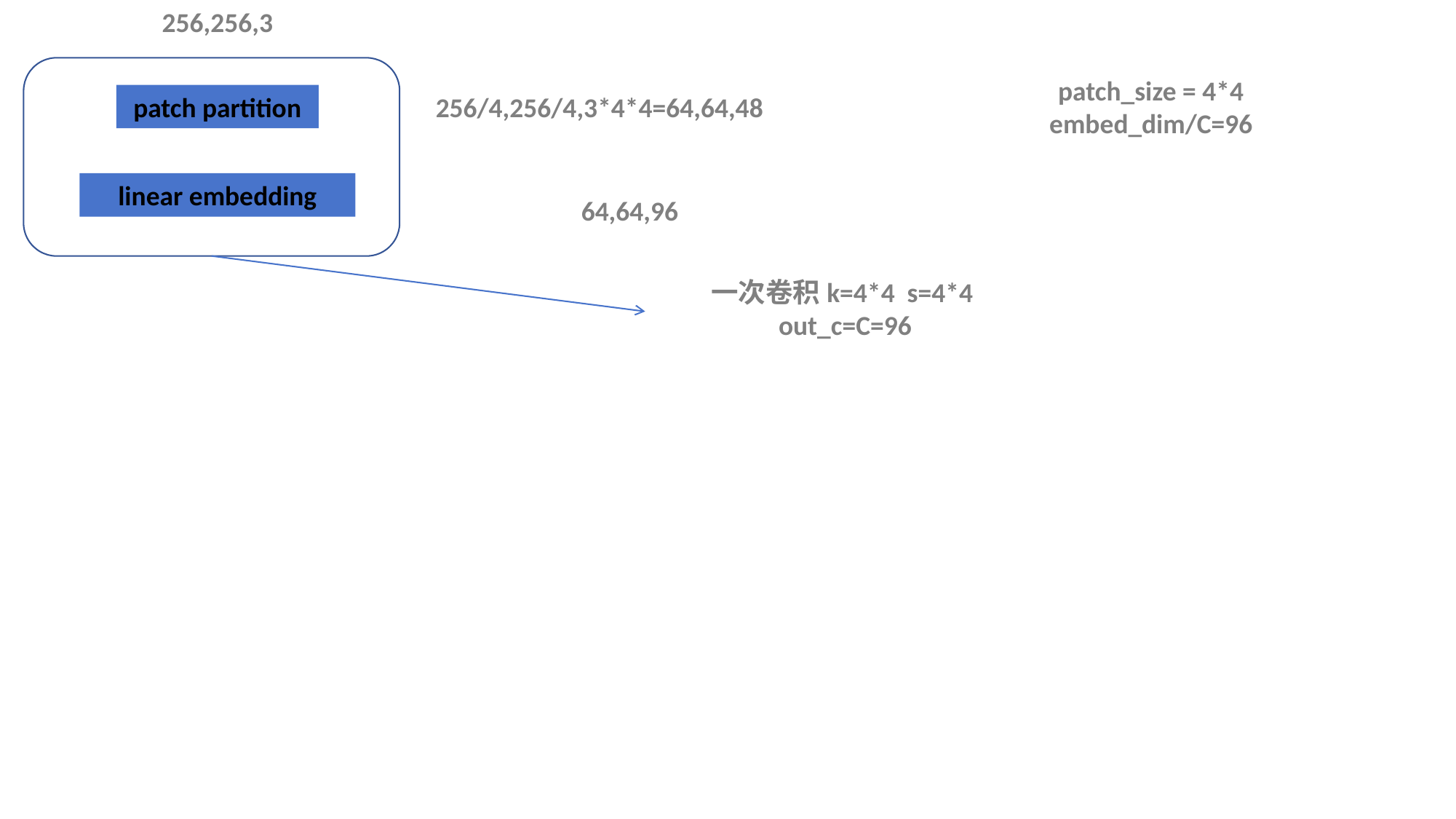

256,256,3

patch_size = 4*4
embed_dim/C=96
patch partition
256/4,256/4,3*4*4=64,64,48
linear embedding
64,64,96
一次卷积k=4*4  s=4*4  out_c=C=96